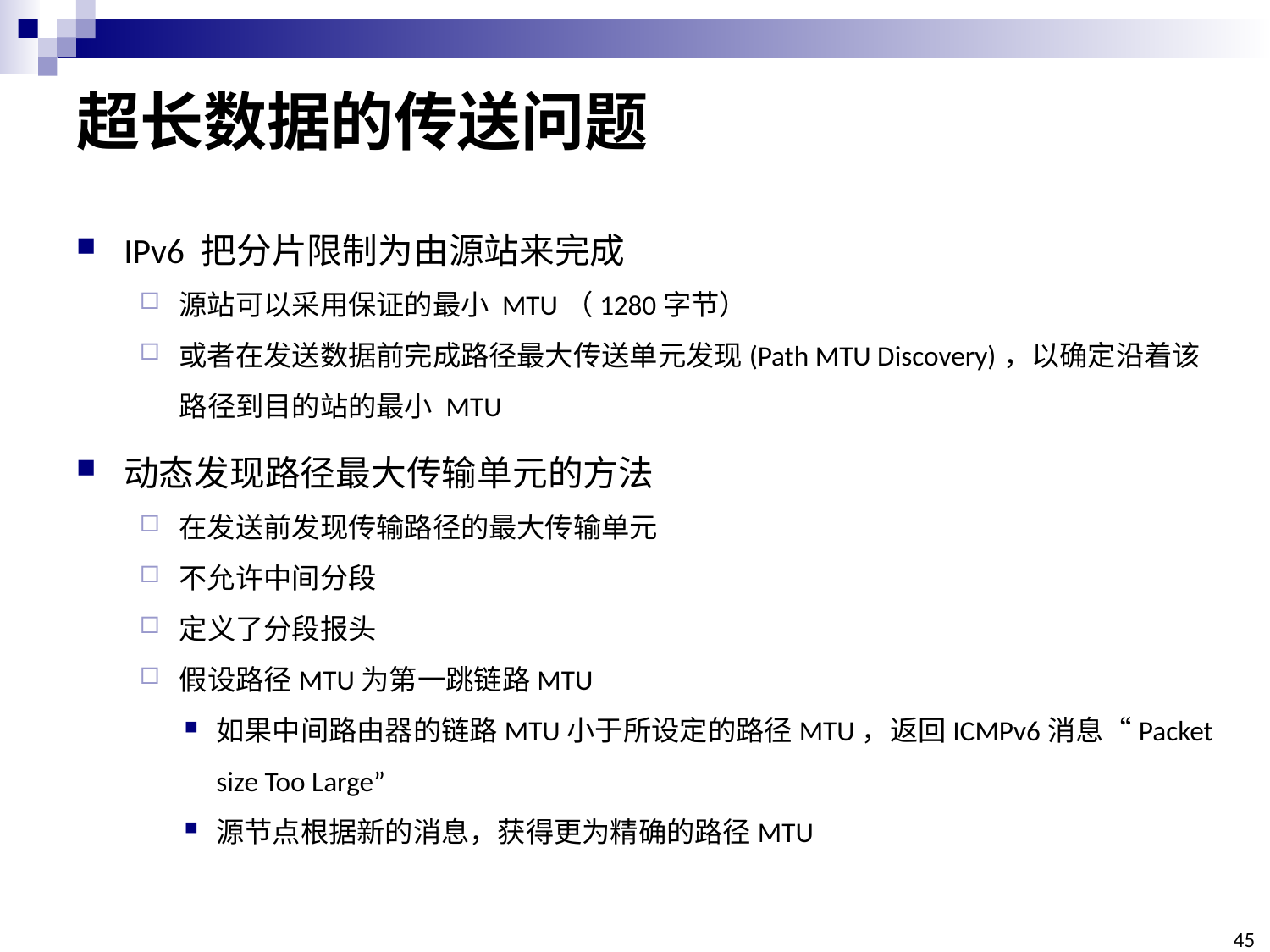

# 超长数据的传送问题
IPv6 把分片限制为由源站来完成
源站可以采用保证的最小 MTU（1280字节）
或者在发送数据前完成路径最大传送单元发现(Path MTU Discovery)，以确定沿着该路径到目的站的最小 MTU
动态发现路径最大传输单元的方法
在发送前发现传输路径的最大传输单元
不允许中间分段
定义了分段报头
假设路径MTU为第一跳链路MTU
如果中间路由器的链路MTU小于所设定的路径MTU，返回ICMPv6消息“Packet size Too Large”
源节点根据新的消息，获得更为精确的路径MTU

45